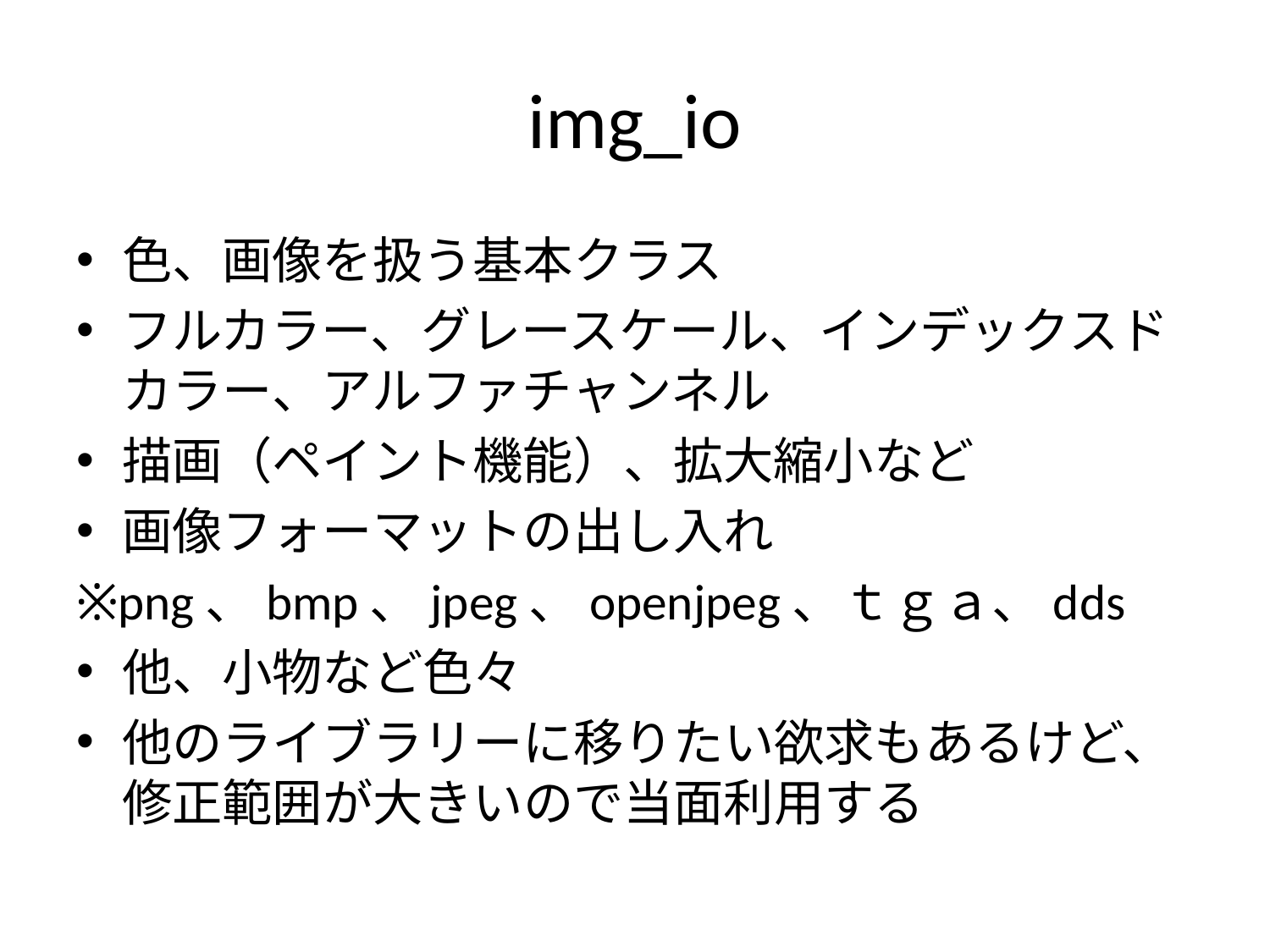

# img_io
色、画像を扱う基本クラス
フルカラー、グレースケール、インデックスドカラー、アルファチャンネル
描画（ペイント機能）、拡大縮小など
画像フォーマットの出し入れ
※png、bmp、jpeg、openjpeg、ｔｇａ、dds
他、小物など色々
他のライブラリーに移りたい欲求もあるけど、修正範囲が大きいので当面利用する